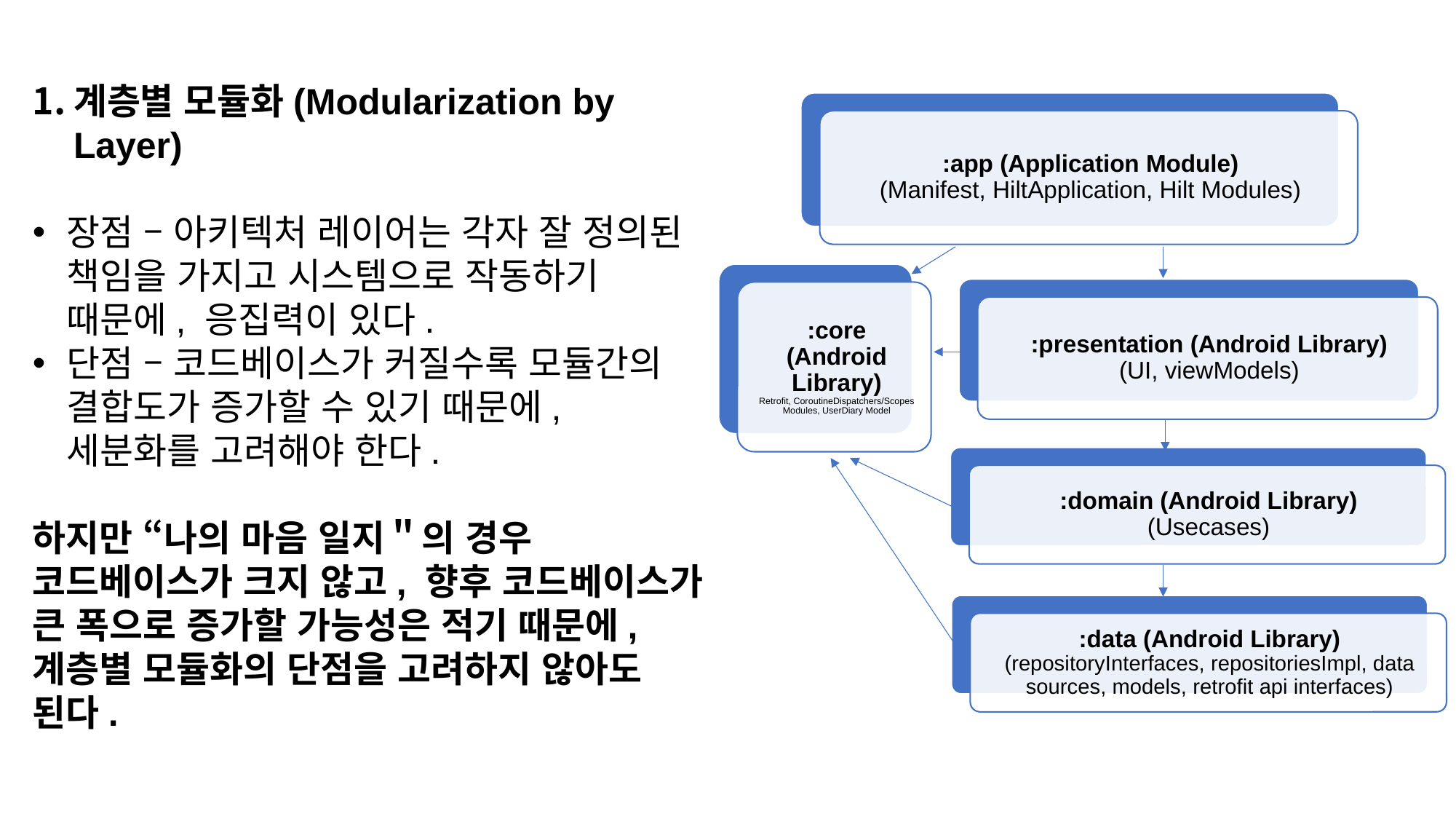

:app (Application Module)
(Manifest, HiltApplication, Hilt Modules)
:core (Android Library)
Retrofit, CoroutineDispatchers/Scopes Modules, UserDiary Model
:presentation (Android Library)
(UI, viewModels)
:domain (Android Library)
(Usecases)
:data (Android Library)
(repositoryInterfaces, repositoriesImpl, data sources, models, retrofit api interfaces)
계층별 모듈화(Modularization by Layer)

장점 – 아키텍처 레이어는 각자 잘 정의된 책임을 가지고 시스템으로 작동하기 때문에, 응집력이 있다.
단점 – 코드베이스가 커질수록 모듈간의 결합도가 증가할 수 있기 때문에, 세분화를 고려해야 한다.

하지만 “나의 마음 일지＂의 경우 코드베이스가 크지 않고, 향후 코드베이스가 큰 폭으로 증가할 가능성은 적기 때문에, 계층별 모듈화의 단점을 고려하지 않아도 된다.